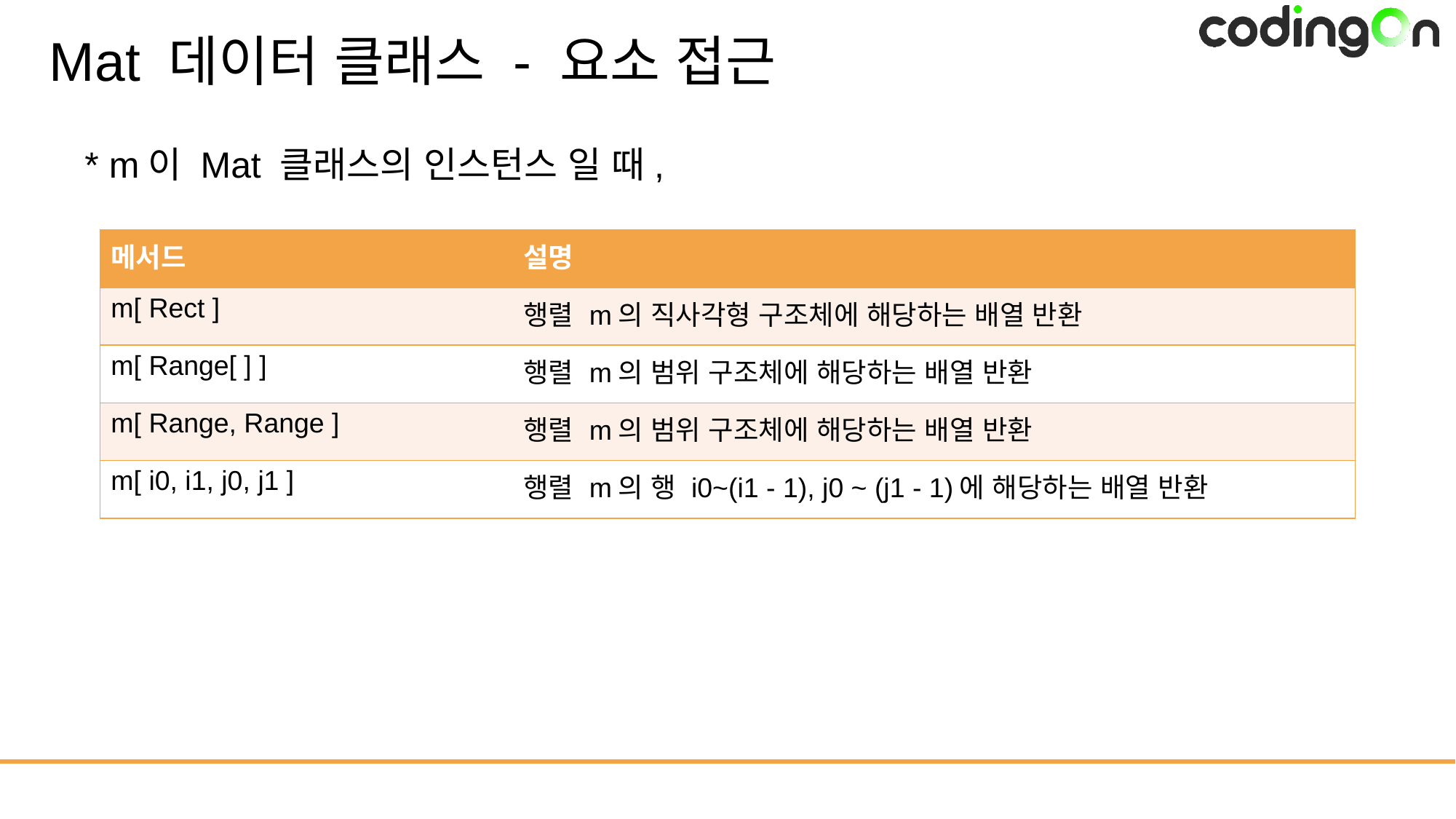

# Mat 데이터 클래스 - 요소 접근
* m이 Mat 클래스의 인스턴스 일 때,
| 메서드 | 설명 |
| --- | --- |
| m[ Rect ] | 행렬 m의 직사각형 구조체에 해당하는 배열 반환 |
| m[ Range[ ] ] | 행렬 m의 범위 구조체에 해당하는 배열 반환 |
| m[ Range, Range ] | 행렬 m의 범위 구조체에 해당하는 배열 반환 |
| m[ i0, i1, j0, j1 ] | 행렬 m의 행 i0~(i1 - 1), j0 ~ (j1 - 1)에 해당하는 배열 반환 |